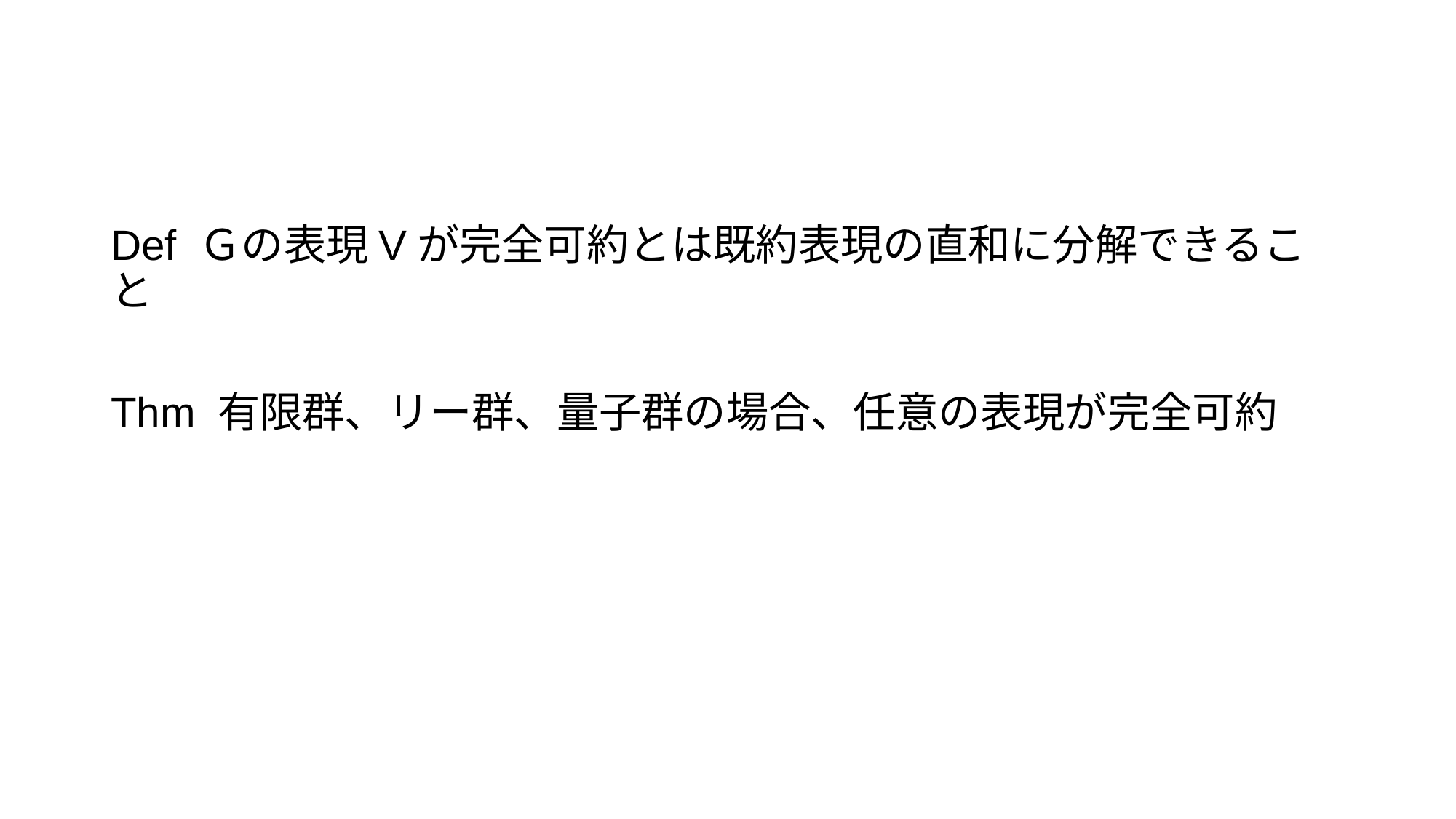

#
Def Ｇの表現Vが完全可約とは既約表現の直和に分解できること

Thm 有限群、リー群、量子群の場合、任意の表現が完全可約